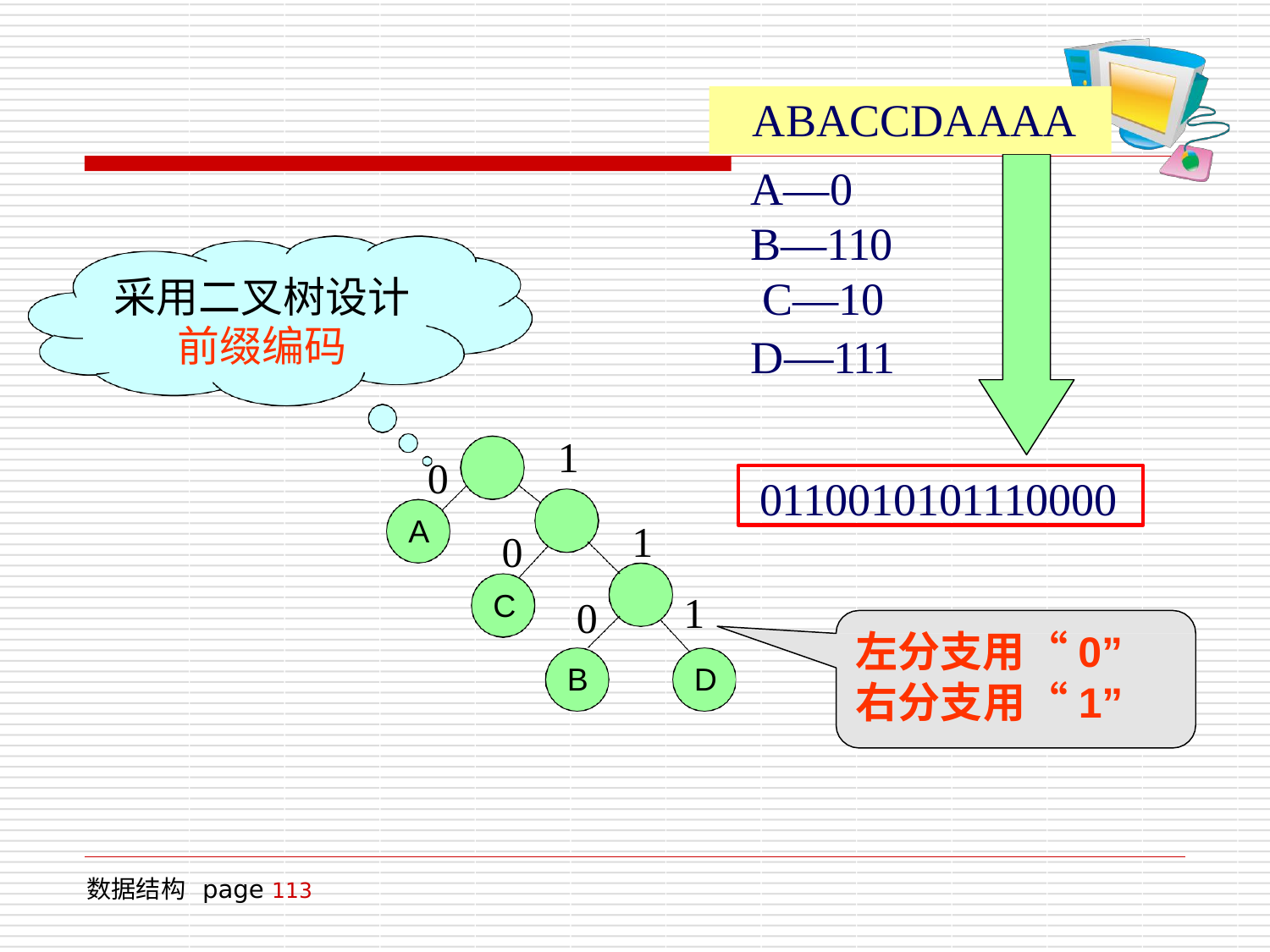

# ABACCDAAAA

A—0  B—110  C—10  D—111

采用二叉树设计 前缀编码
1
0
A
0110010101110000
0
C
1
0
B
1
D

左分支用“0”
右分支用“1”

数据结构 page 113